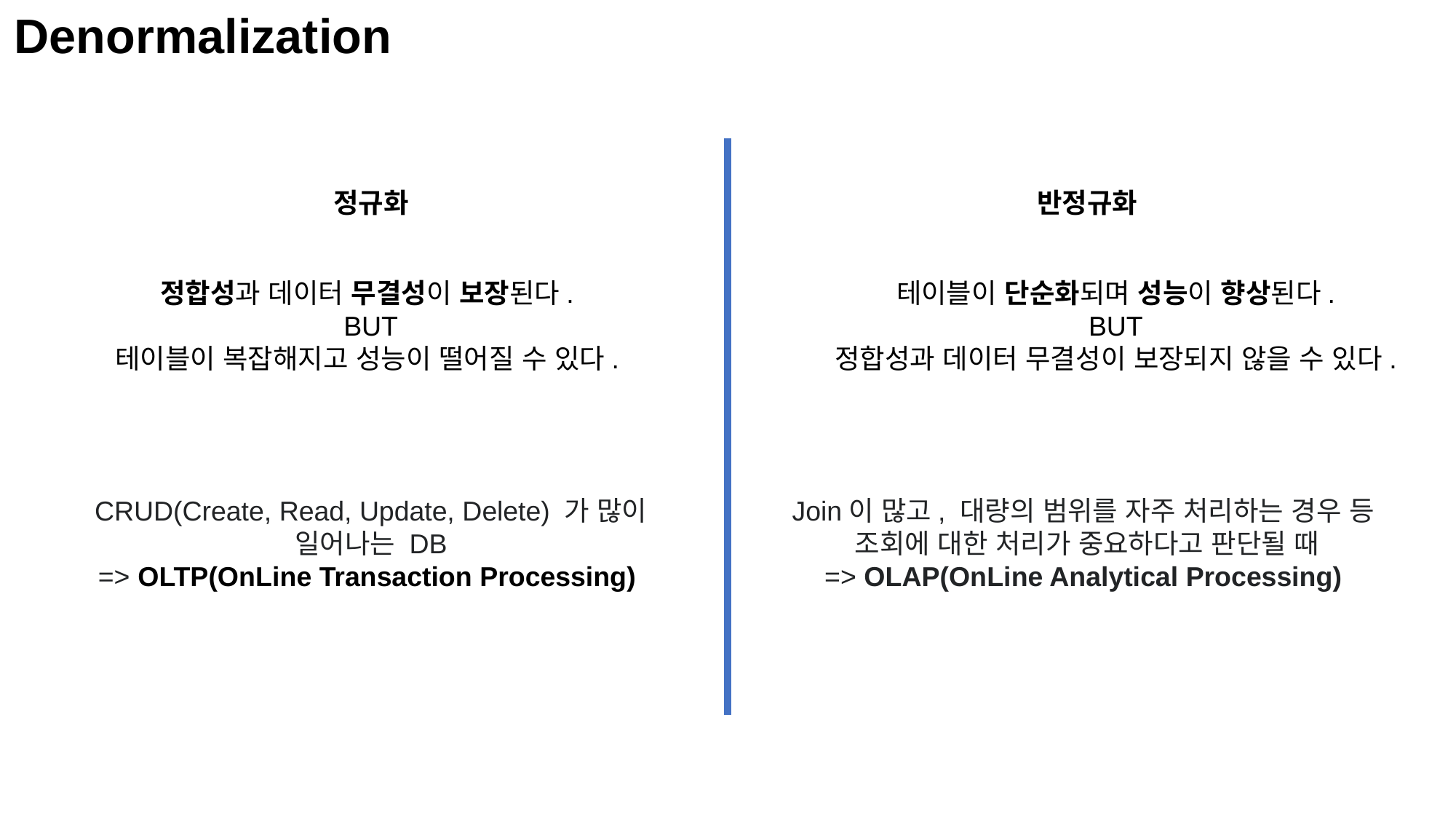

Denormalization
정규화
반정규화
정합성과 데이터 무결성이 보장된다.
BUT
테이블이 복잡해지고 성능이 떨어질 수 있다.
테이블이 단순화되며 성능이 향상된다.
BUT
정합성과 데이터 무결성이 보장되지 않을 수 있다.
CRUD(Create, Read, Update, Delete) 가 많이 일어나는 DB
=> OLTP(OnLine Transaction Processing)
Join이 많고, 대량의 범위를 자주 처리하는 경우 등
조회에 대한 처리가 중요하다고 판단될 때
=> OLAP(OnLine Analytical Processing)